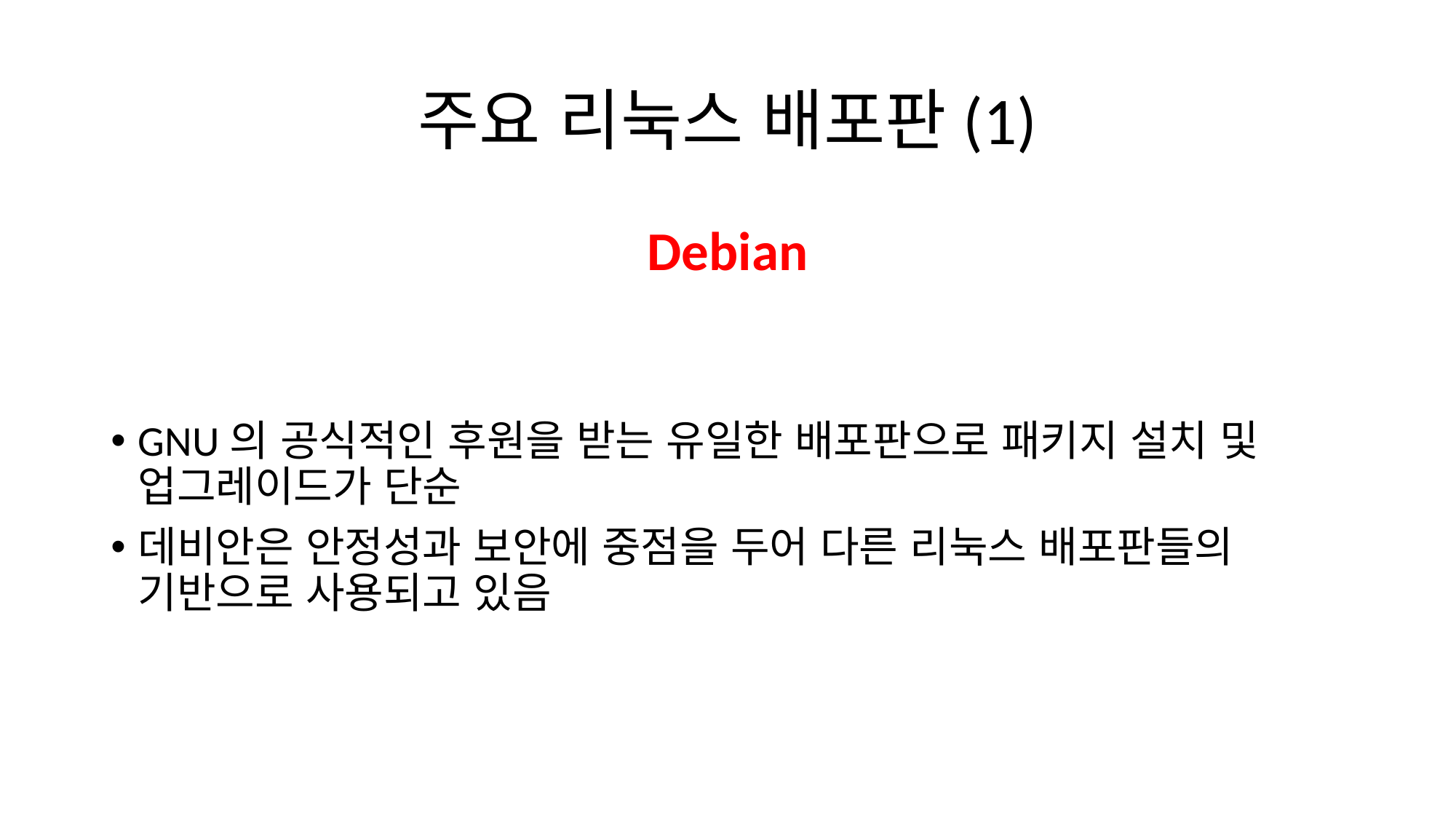

# 주요 리눅스 배포판(1)
Debian

GNU의 공식적인 후원을 받는 유일한 배포판으로 패키지 설치 및 업그레이드가 단순
데비안은 안정성과 보안에 중점을 두어 다른 리눅스 배포판들의 기반으로 사용되고 있음